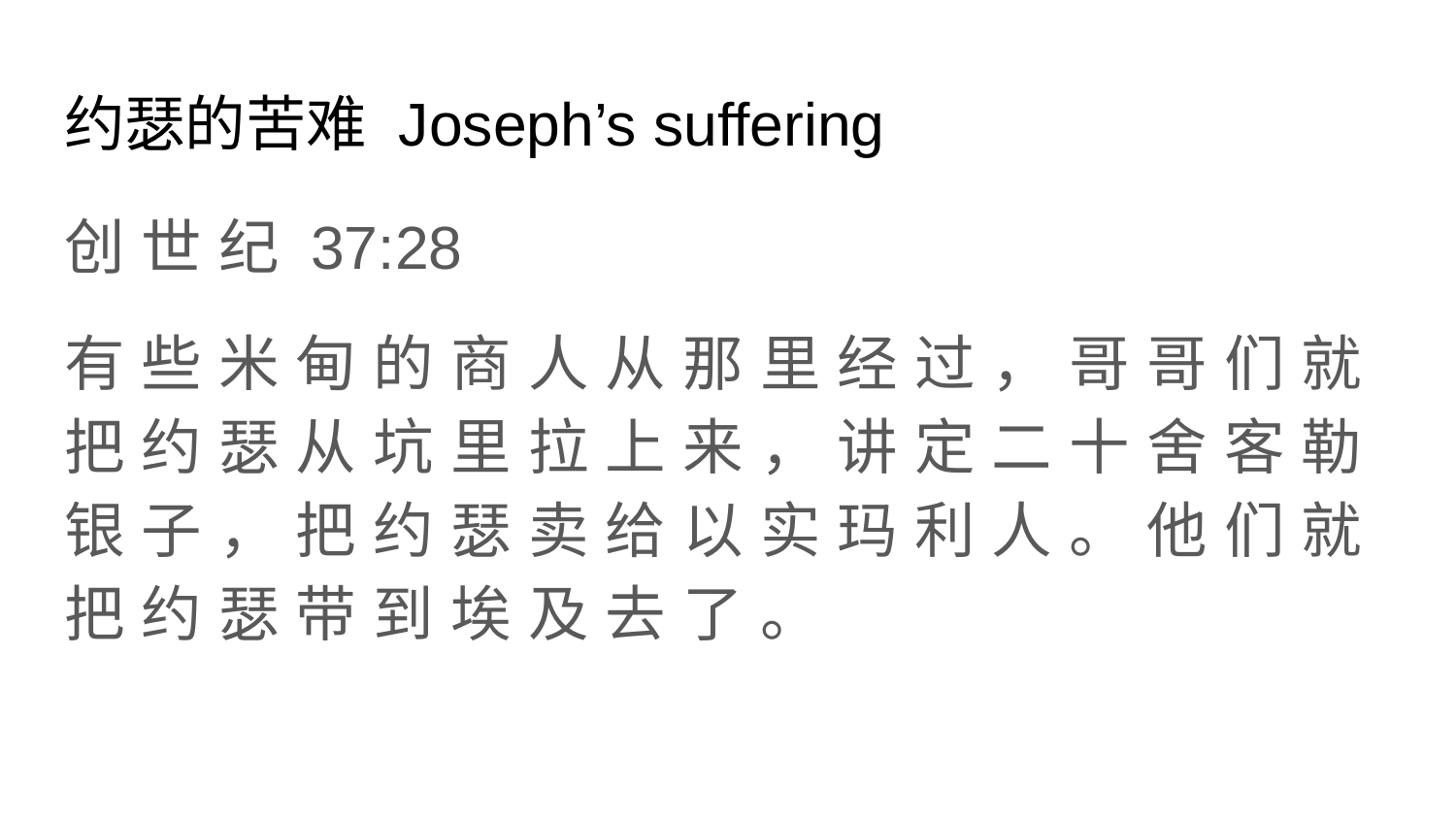

# 约瑟的苦难 Joseph’s suffering
创 世 纪 37:28
有 些 米 甸 的 商 人 从 那 里 经 过 ， 哥 哥 们 就 把 约 瑟 从 坑 里 拉 上 来 ， 讲 定 二 十 舍 客 勒 银 子 ， 把 约 瑟 卖 给 以 实 玛 利 人 。 他 们 就 把 约 瑟 带 到 埃 及 去 了 。